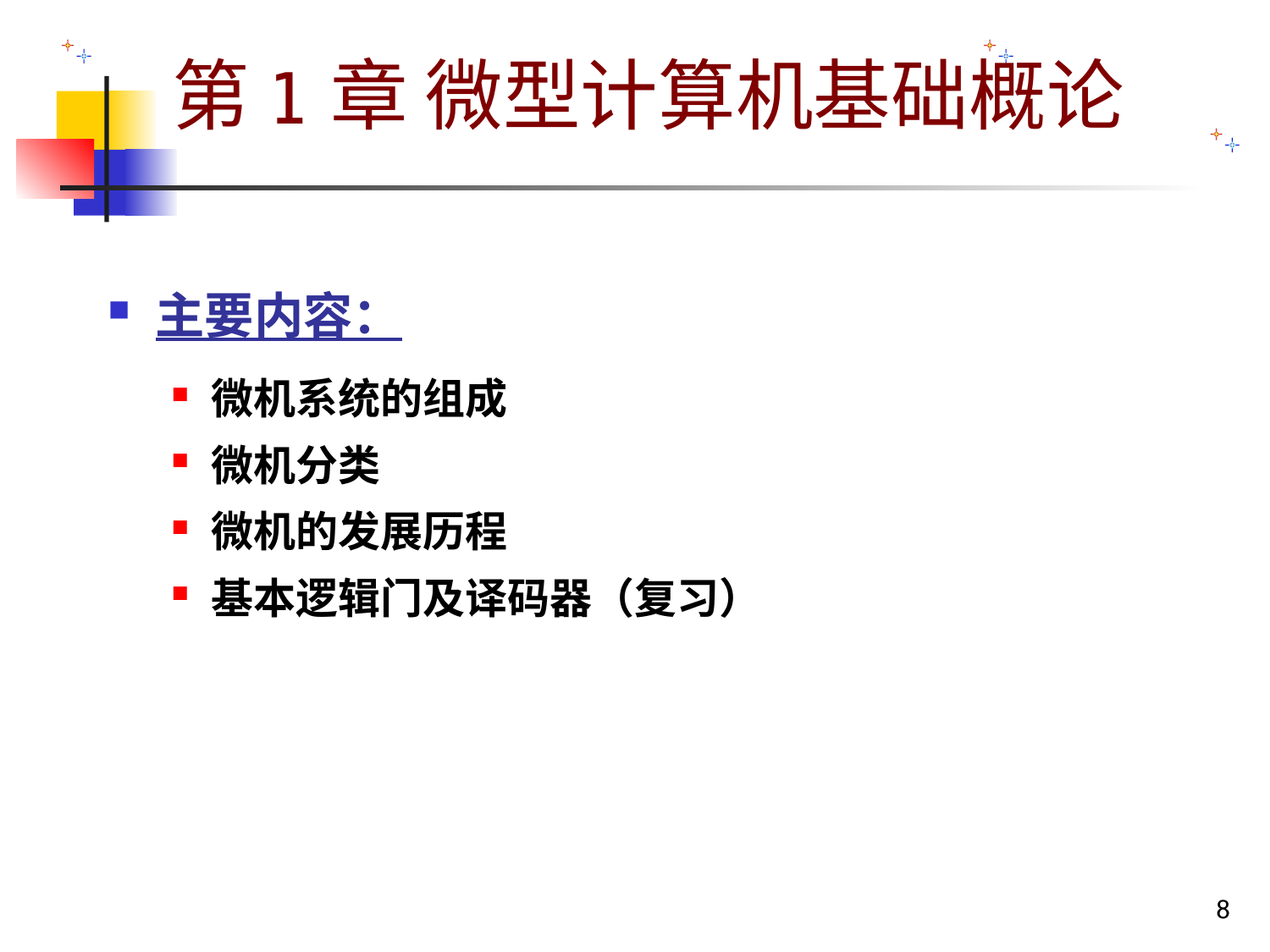

# 第1章 微型计算机基础概论
主要内容：
微机系统的组成
微机分类
微机的发展历程
基本逻辑门及译码器（复习）
8